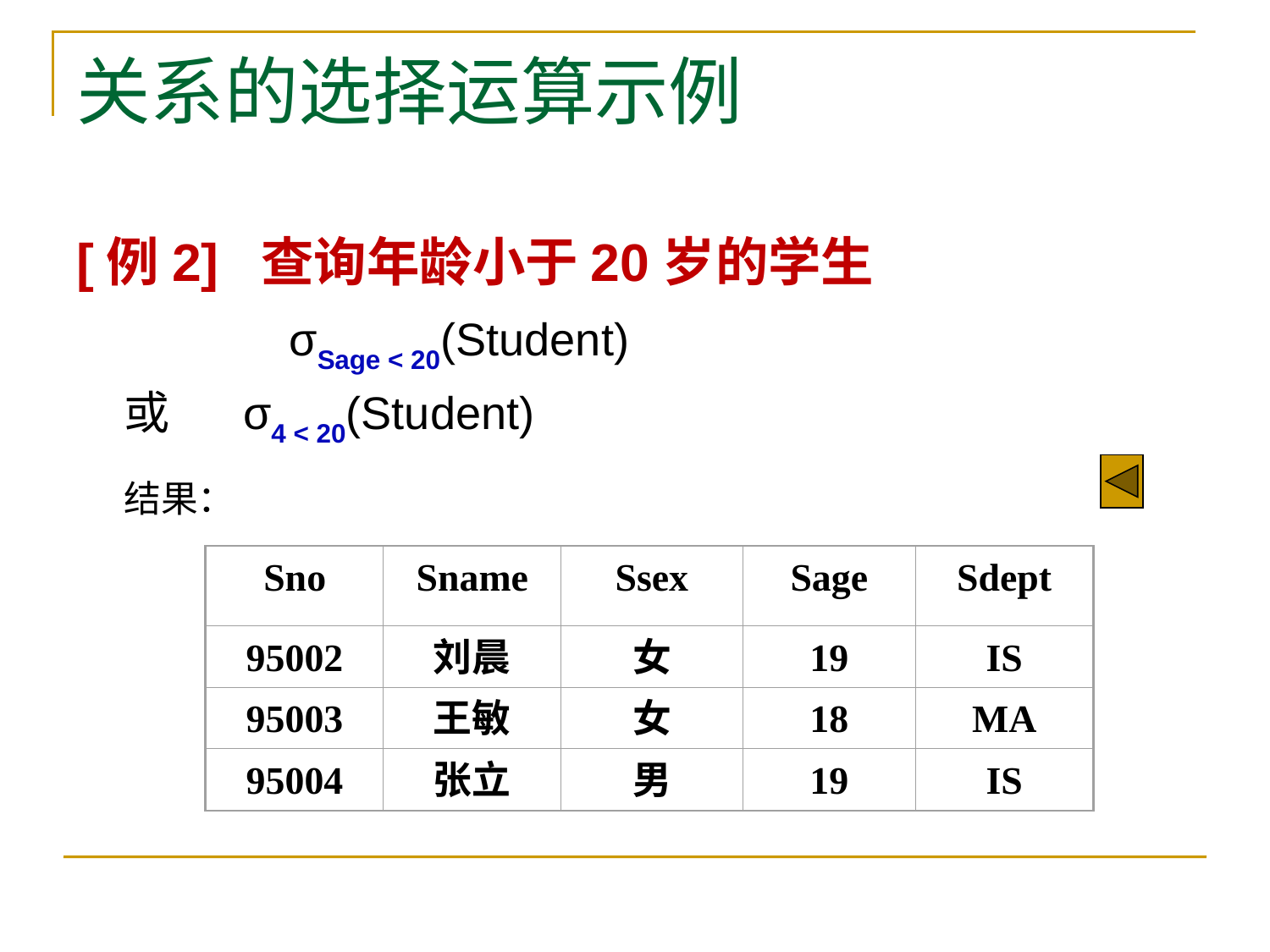

# 关系的选择运算示例
[例2]  查询年龄小于20岁的学生
    	   σSage < 20(Student)
	或      σ4 < 20(Student)
	结果：

Sno

Sname

Ssex

Sage

Sdept

95002

刘晨

女

19

IS

95003

王敏

女

18

MA

95004

张立

男

19

IS